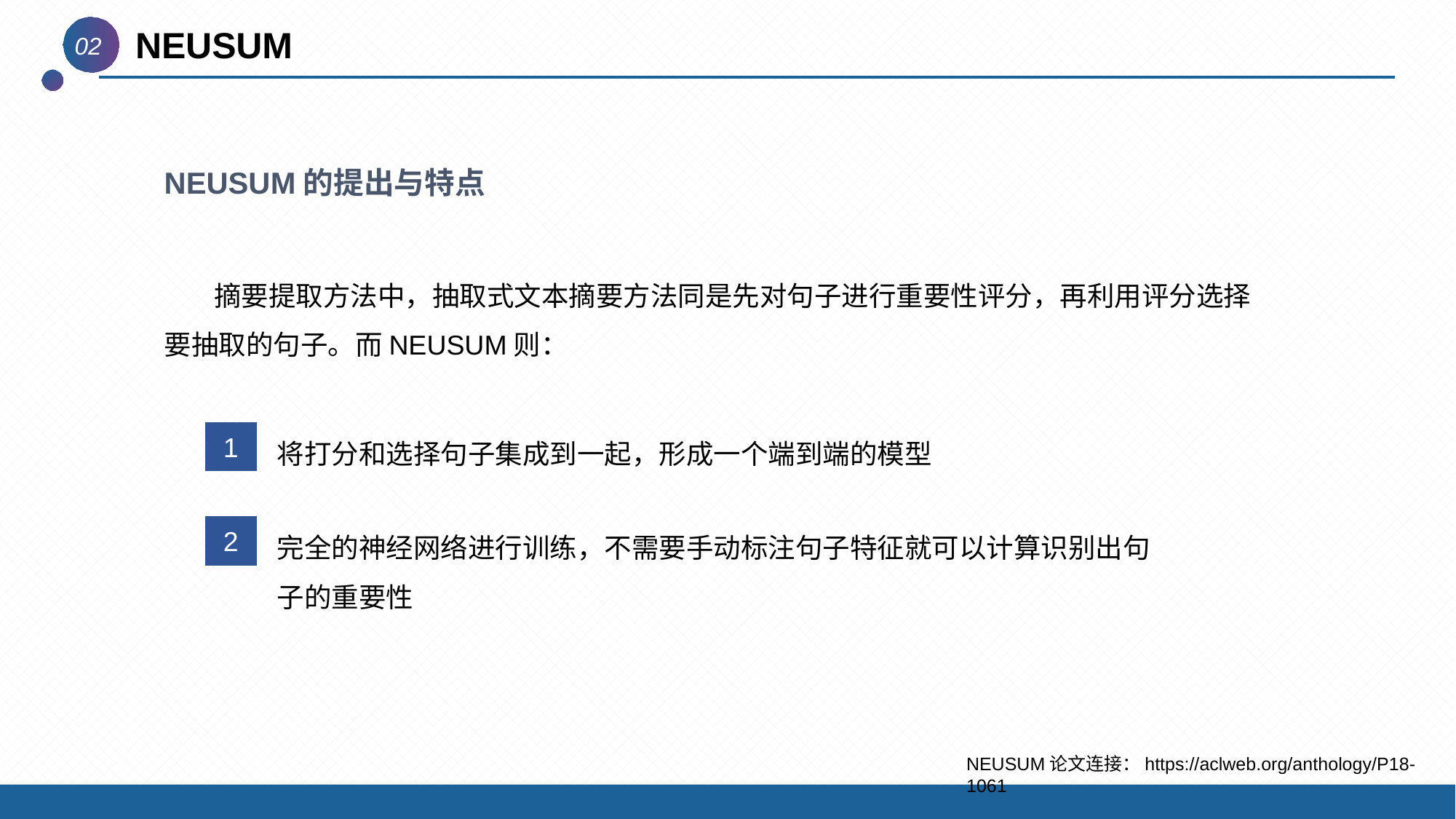

NEUSUM

02

NEUSUM的提出与特点
       摘要提取方法中，抽取式文本摘要方法同是先对句子进行重要性评分，再利用评分选择要抽取的句子。而NEUSUM则：
将打分和选择句子集成到一起，形成一个端到端的模型
1
完全的神经网络进行训练，不需要手动标注句子特征就可以计算识别出句子的重要性
2
NEUSUM论文连接：https://aclweb.org/anthology/P18-1061